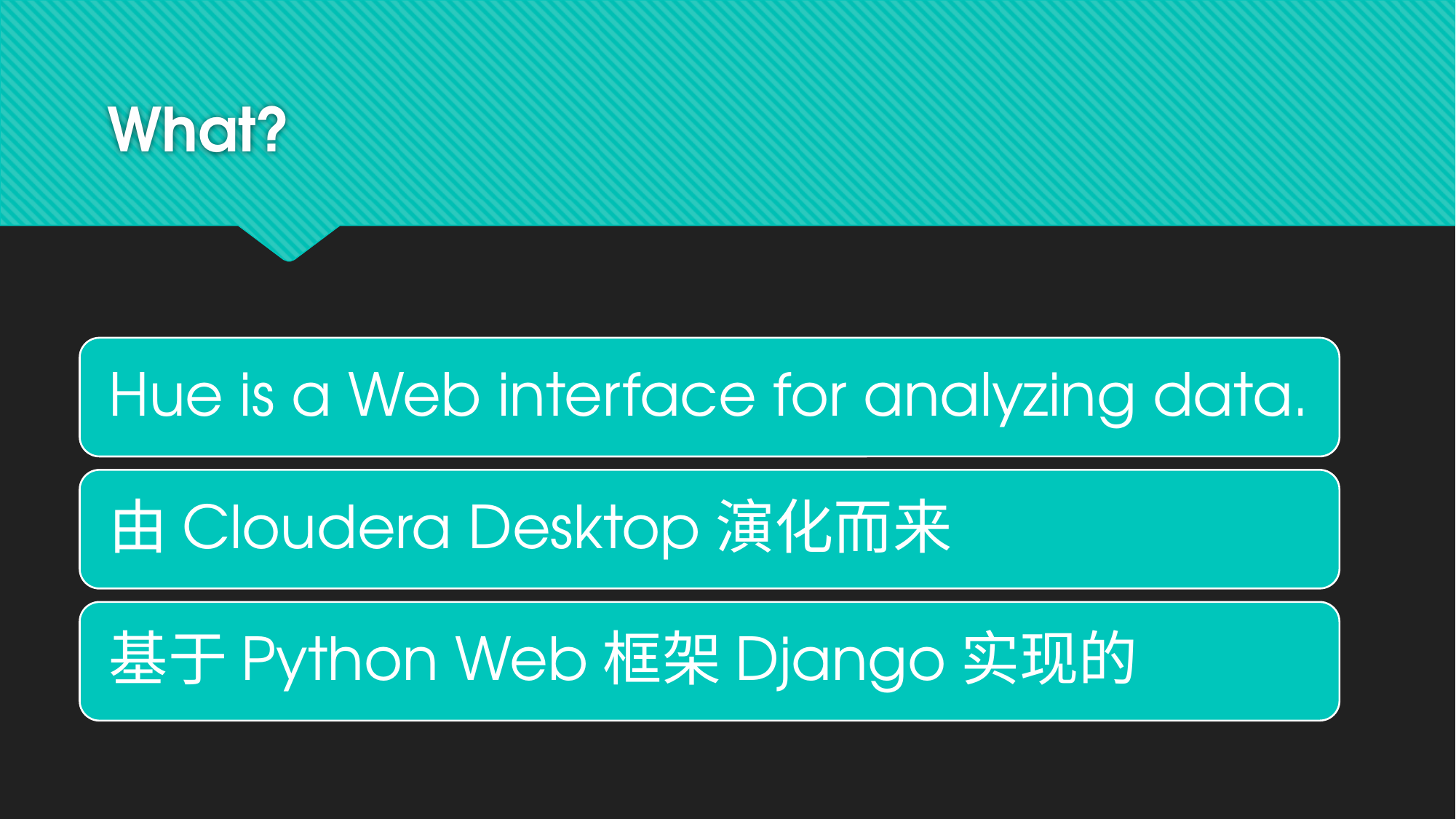

# What?
Hue is a Web interface for analyzing data.
由Cloudera Desktop演化而来
基于Python Web框架Django实现的